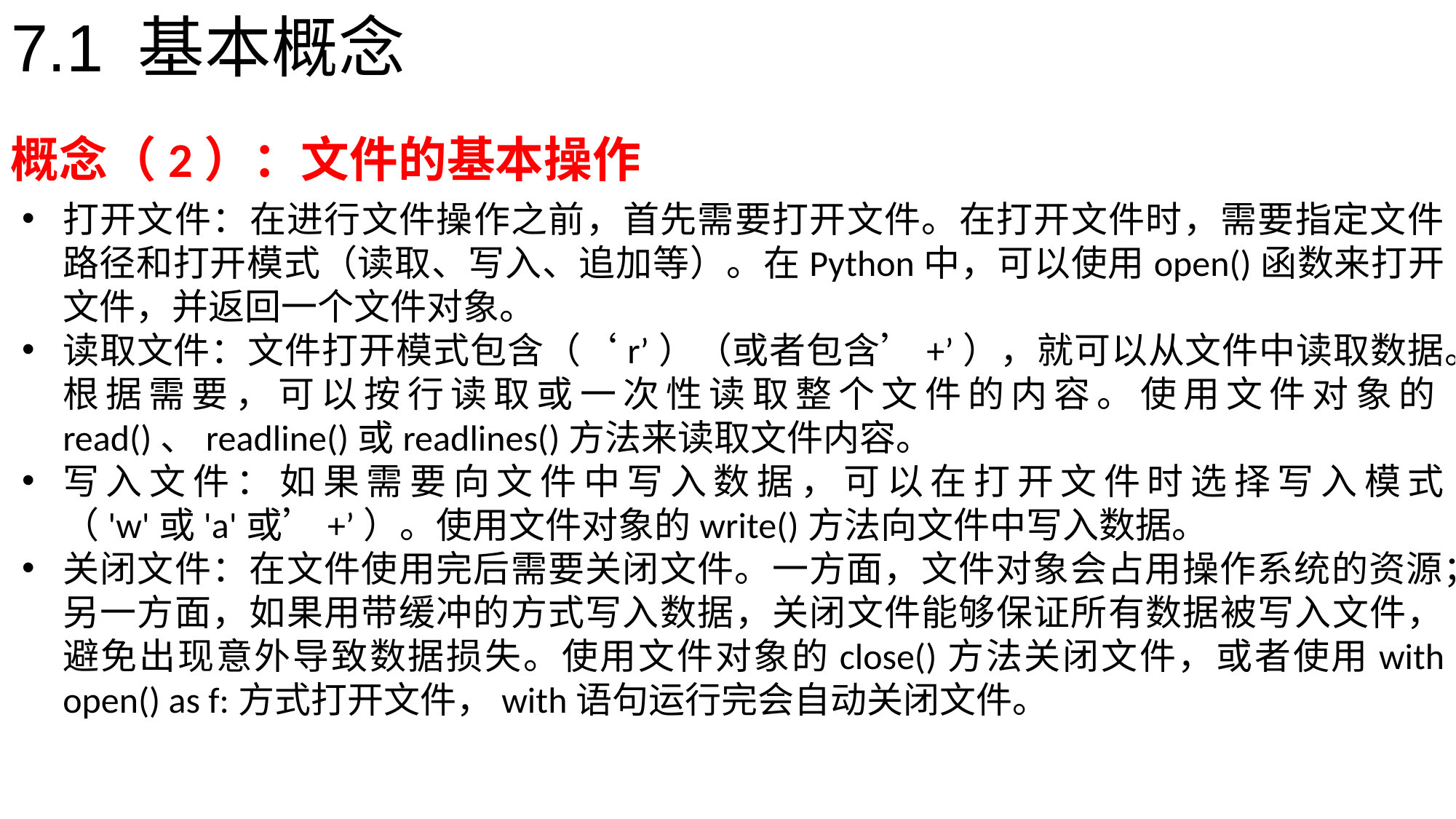

# 7.1 基本概念
概念（2）：文件的基本操作
打开文件：在进行文件操作之前，首先需要打开文件。在打开文件时，需要指定文件路径和打开模式（读取、写入、追加等）。在Python中，可以使用open()函数来打开文件，并返回一个文件对象。
读取文件：文件打开模式包含（‘r’）（或者包含’+’），就可以从文件中读取数据。根据需要，可以按行读取或一次性读取整个文件的内容。使用文件对象的read()、readline()或readlines()方法来读取文件内容。
写入文件：如果需要向文件中写入数据，可以在打开文件时选择写入模式（'w'或'a'或’+’）。使用文件对象的write()方法向文件中写入数据。
关闭文件：在文件使用完后需要关闭文件。一方面，文件对象会占用操作系统的资源；另一方面，如果用带缓冲的方式写入数据，关闭文件能够保证所有数据被写入文件，避免出现意外导致数据损失。使用文件对象的close()方法关闭文件，或者使用with open() as f:方式打开文件，with语句运行完会自动关闭文件。